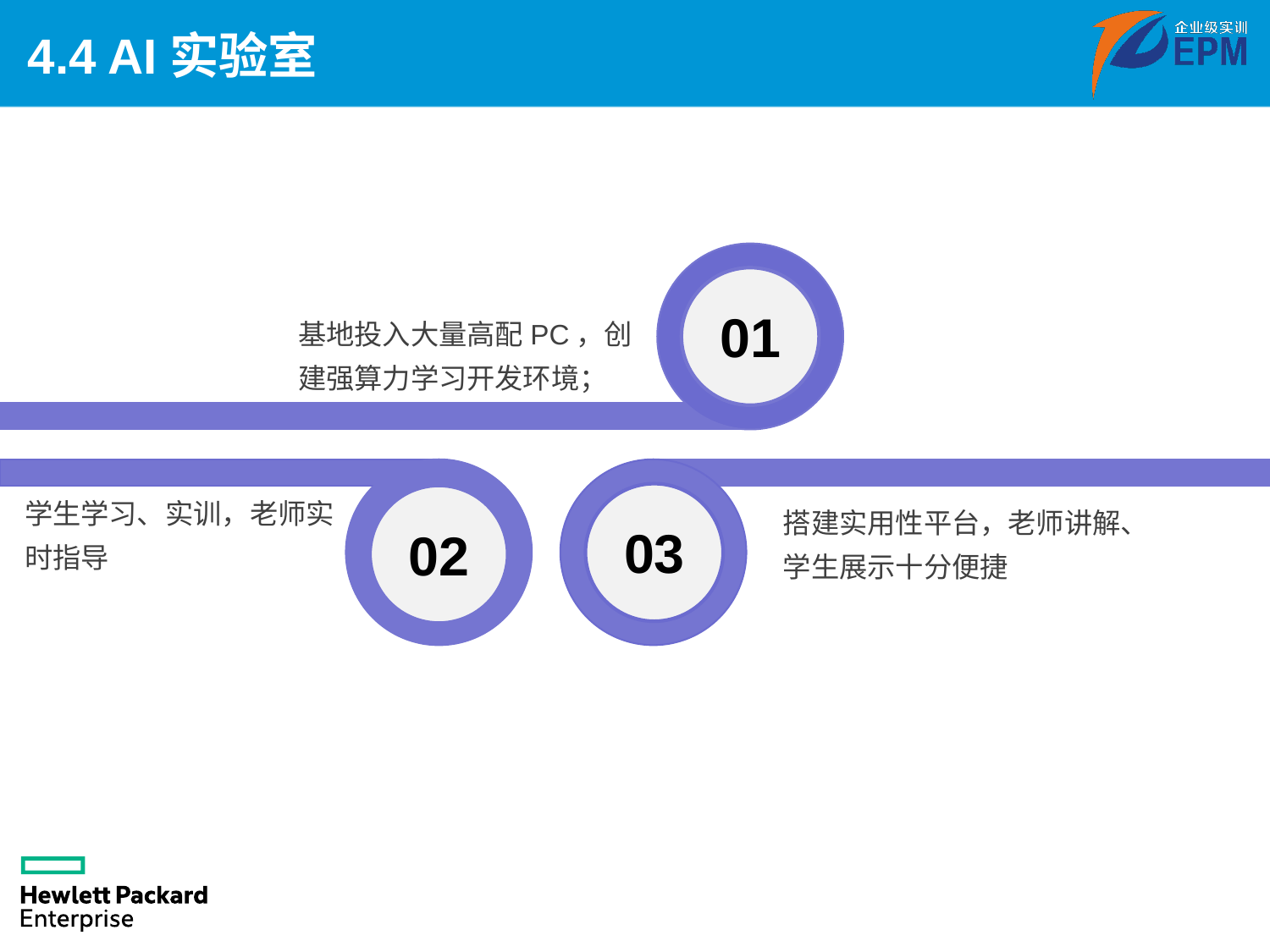

# 4.4 AI实验室

01
基地投入大量高配PC，创建强算力学习开发环境；

学生学习、实训，老师实时指导
03
02
搭建实用性平台，老师讲解、学生展示十分便捷